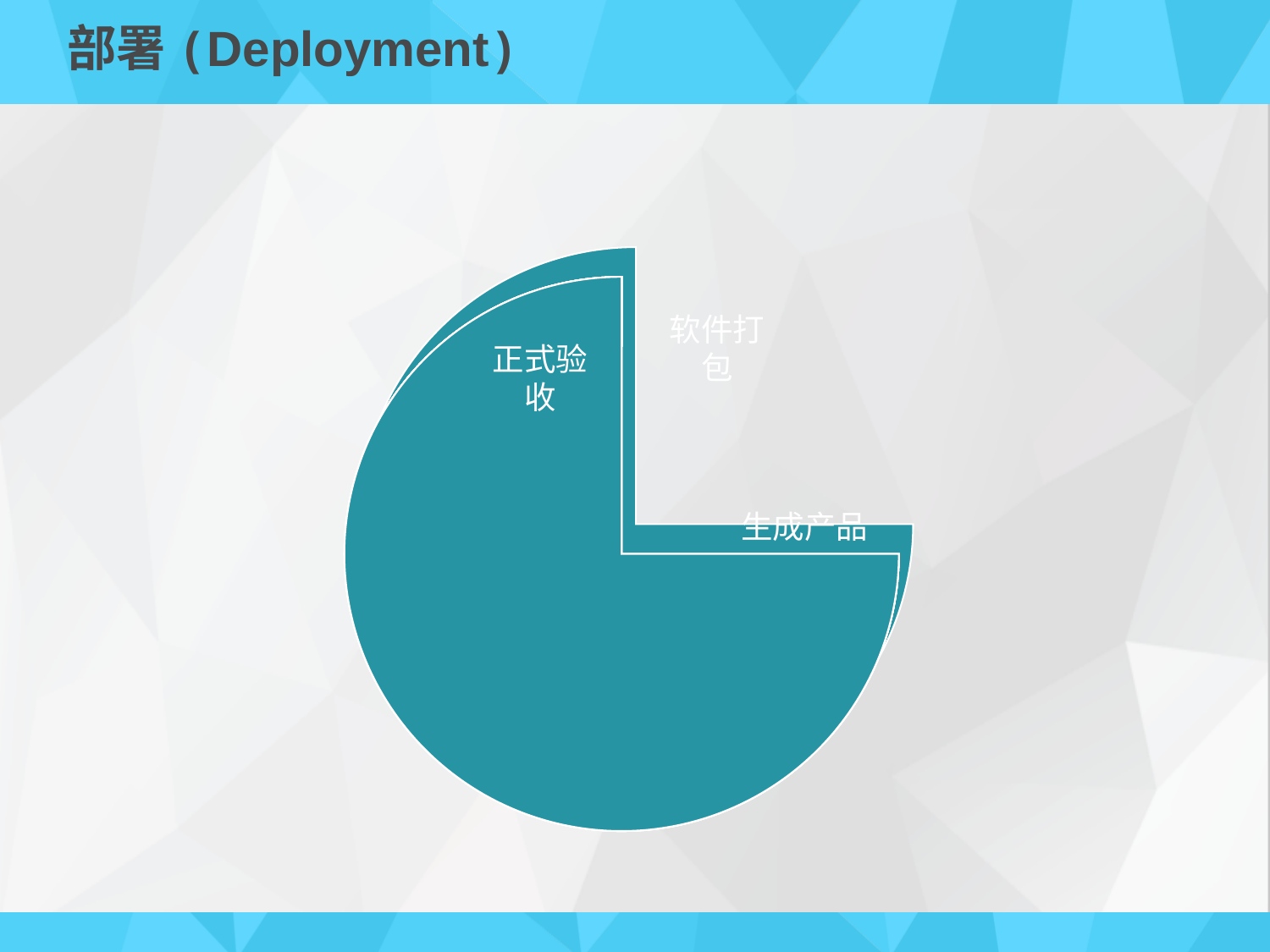

# 部署(Deployment)
软件打包
移植软件和数据
正式验收
BETA测试
生成产品
提供帮助
安装软件